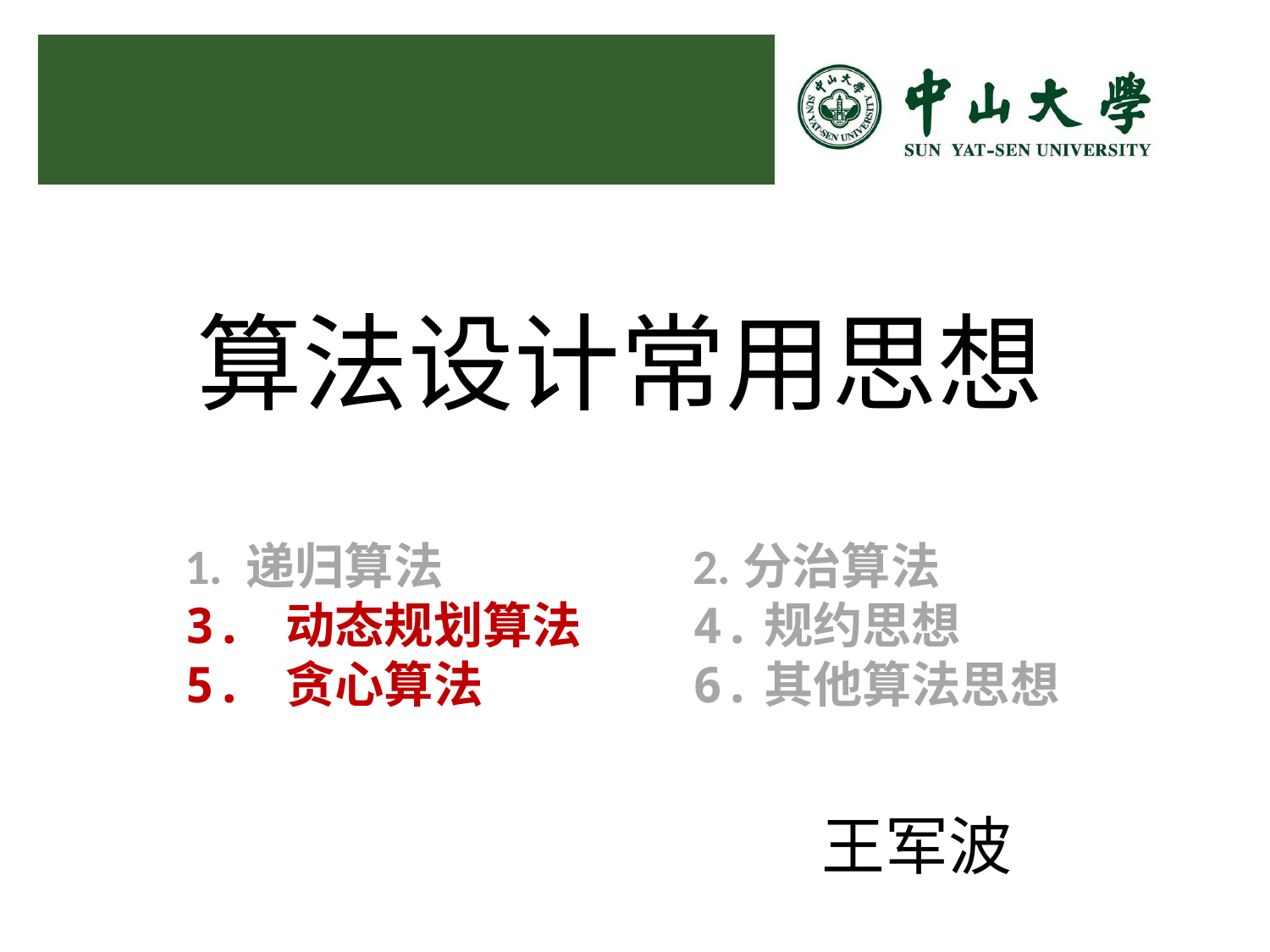

算法设计常用思想
1. 递归算法		2.分治算法
3. 动态规划算法	4.规约思想
5. 贪心算法         	6.其他算法思想
王军波